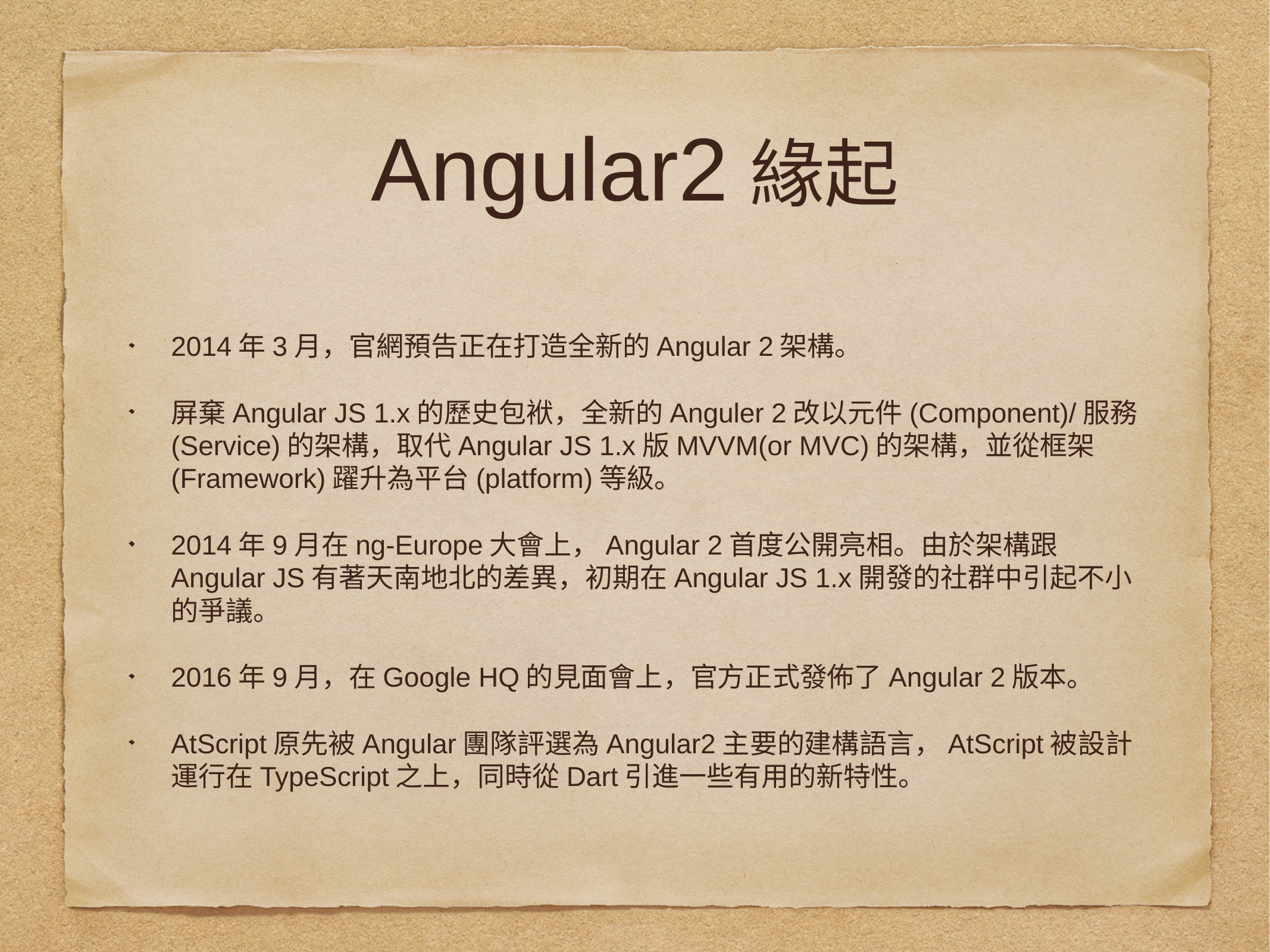

# Angular2緣起
2014年3月，官網預告正在打造全新的Angular 2架構。
屏棄Angular JS 1.x的歷史包袱，全新的Anguler 2改以元件(Component)/服務(Service)的架構，取代Angular JS 1.x版MVVM(or MVC)的架構，並從框架(Framework)躍升為平台(platform)等級。
2014年9月在ng-Europe大會上，Angular 2首度公開亮相。由於架構跟Angular JS有著天南地北的差異，初期在Angular JS 1.x開發的社群中引起不小的爭議。
2016年9月，在Google HQ的見面會上，官方正式發佈了Angular 2版本。
AtScript原先被Angular團隊評選為Angular2主要的建構語言，AtScript被設計運行在TypeScript之上，同時從Dart引進一些有用的新特性。